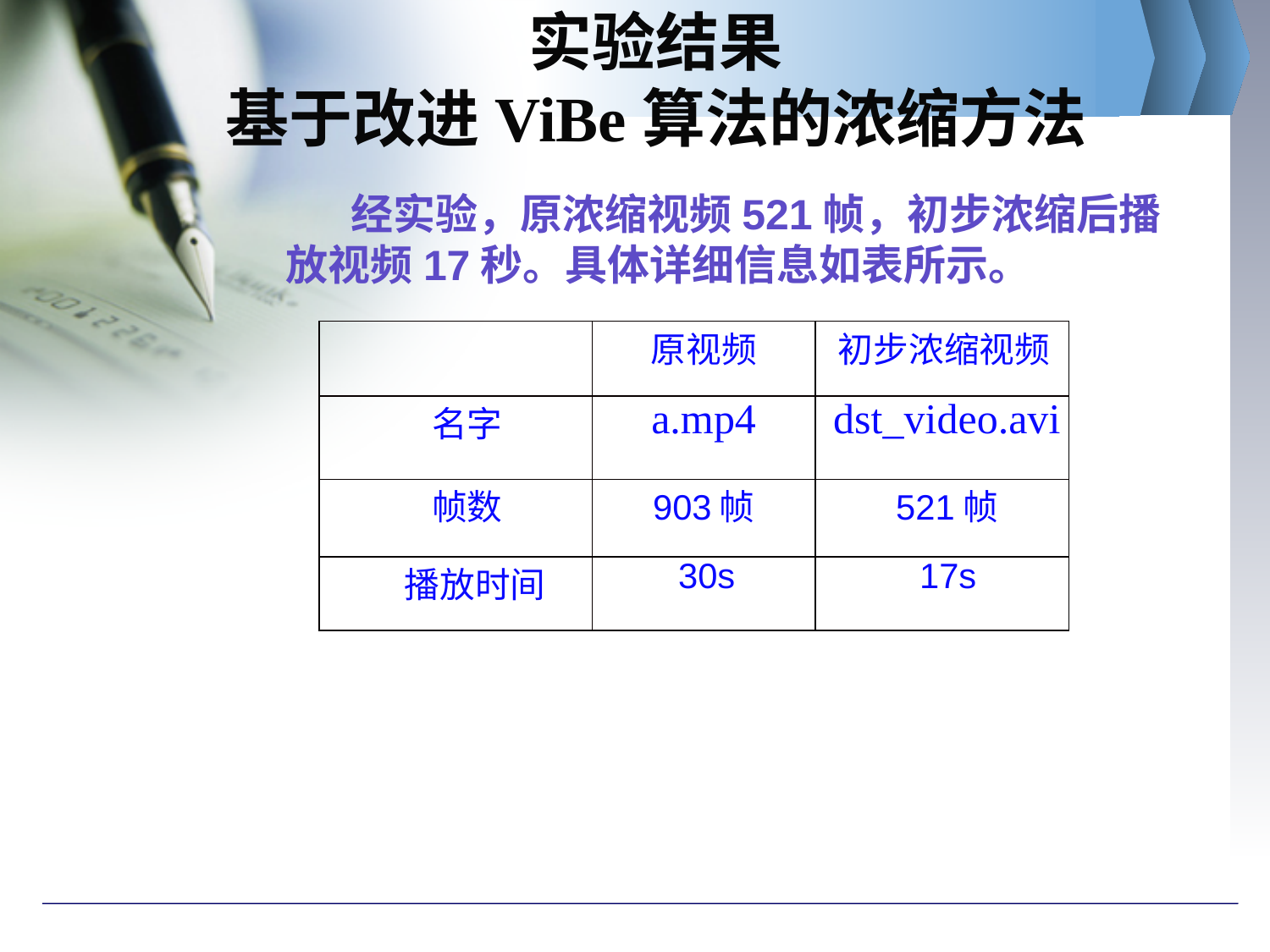

# 实验结果 基于改进ViBe算法的浓缩方法
       经实验，原浓缩视频521帧，初步浓缩后播放视频17秒。具体详细信息如表所示。

|  | 原视频 | 初步浓缩视频 |
| --- | --- | --- |
| 名字 | a.mp4 | dst\_video.avi |
| 帧数 | 903帧 | 521帧 |
| 播放时间 | 30s | 17s |